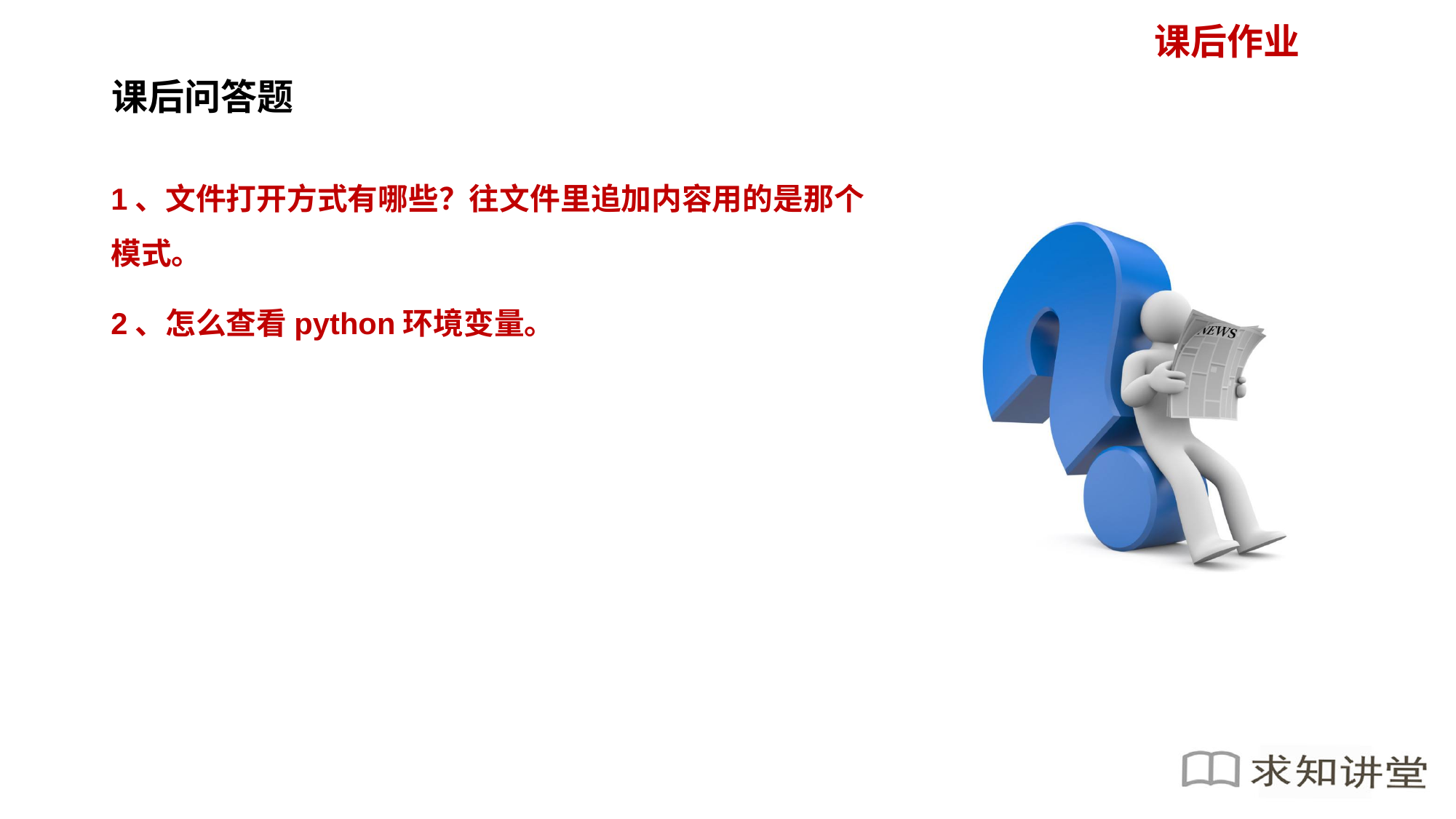

1、文件打开方式有哪些？往文件里追加内容用的是那个模式。
2、怎么查看python环境变量。